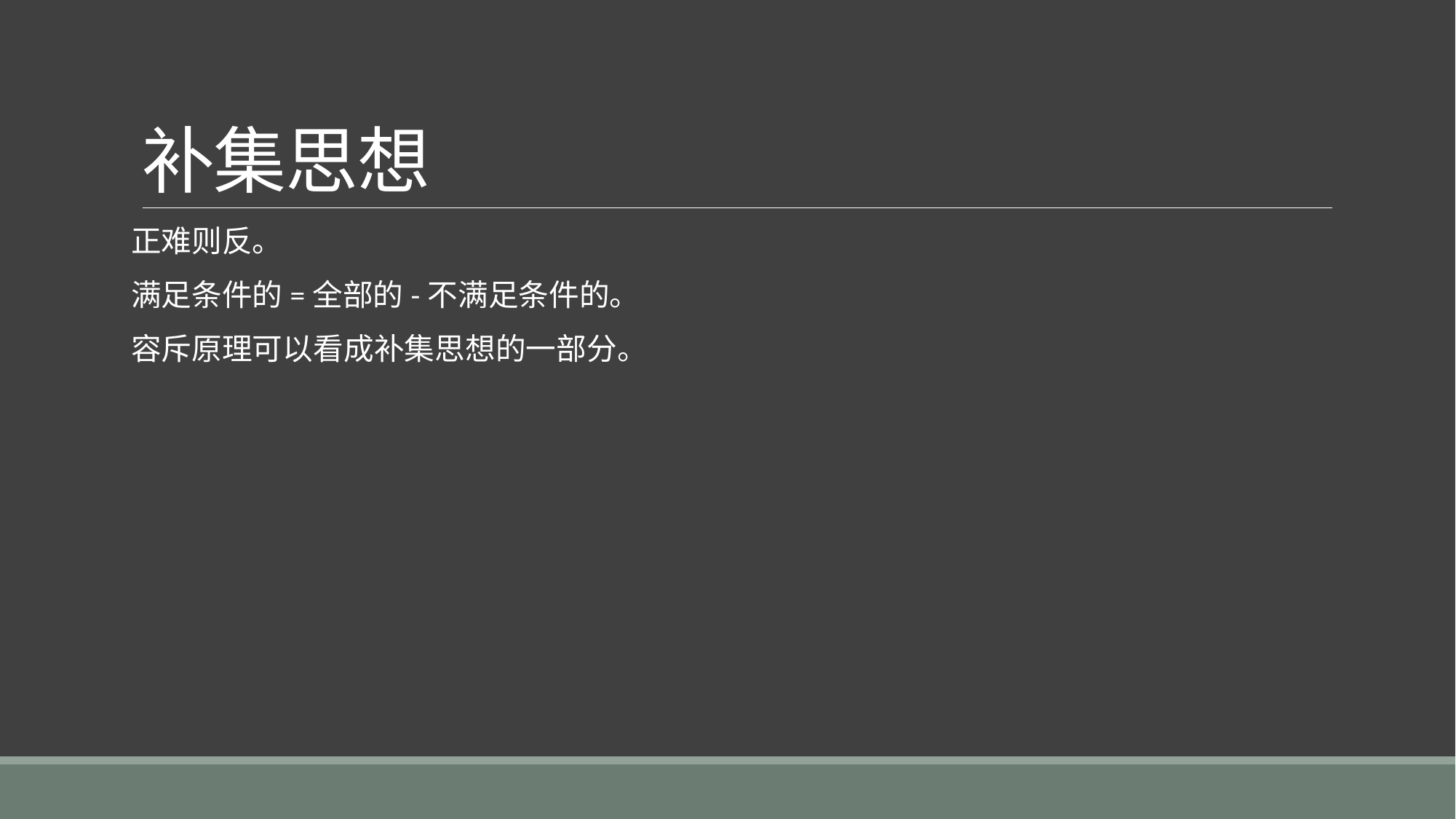

# 补集思想
正难则反。
满足条件的=全部的-不满足条件的。
容斥原理可以看成补集思想的一部分。